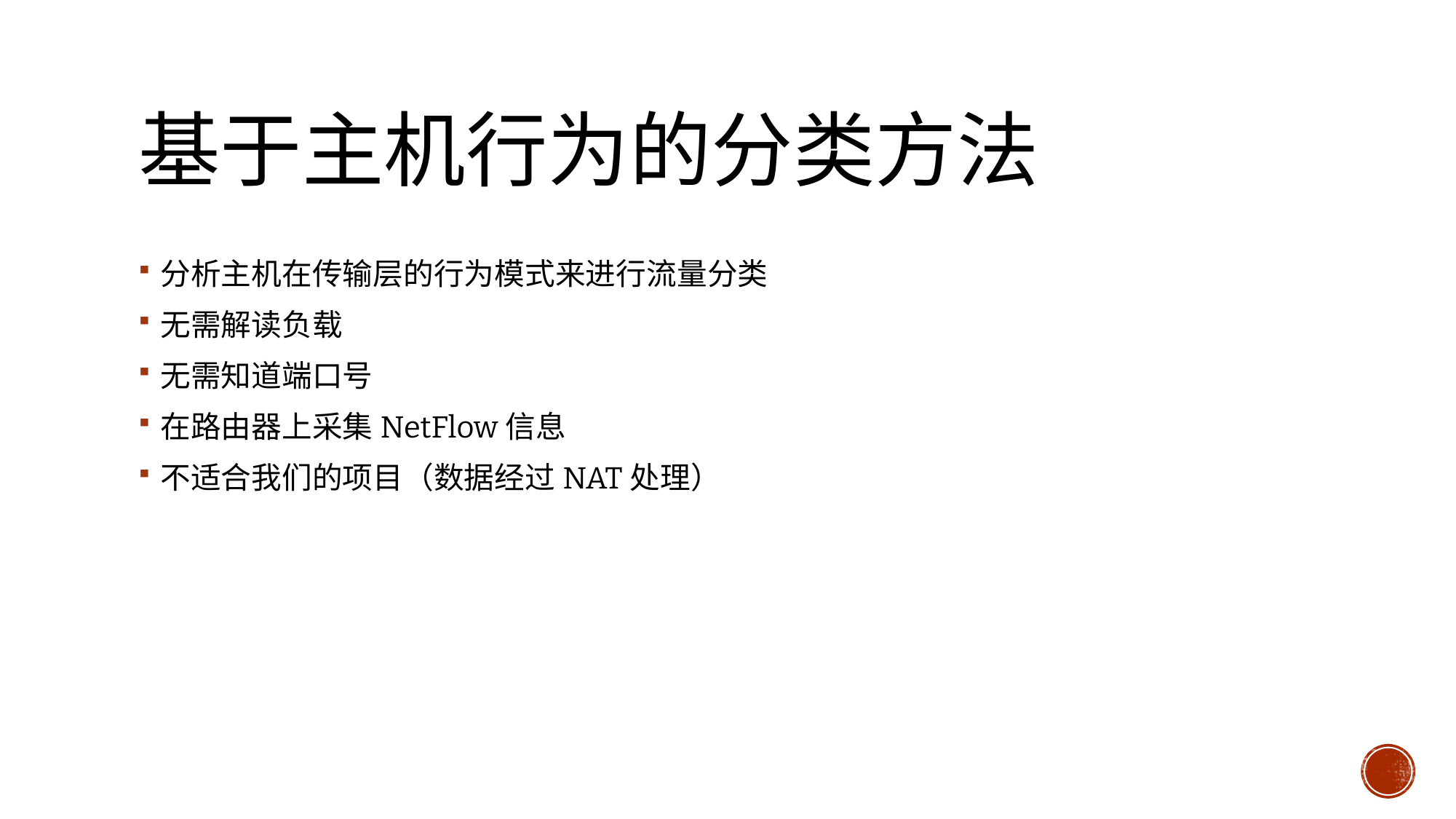

# 基于主机行为的分类方法
分析主机在传输层的行为模式来进行流量分类
无需解读负载
无需知道端口号
在路由器上采集NetFlow信息
不适合我们的项目（数据经过NAT处理）